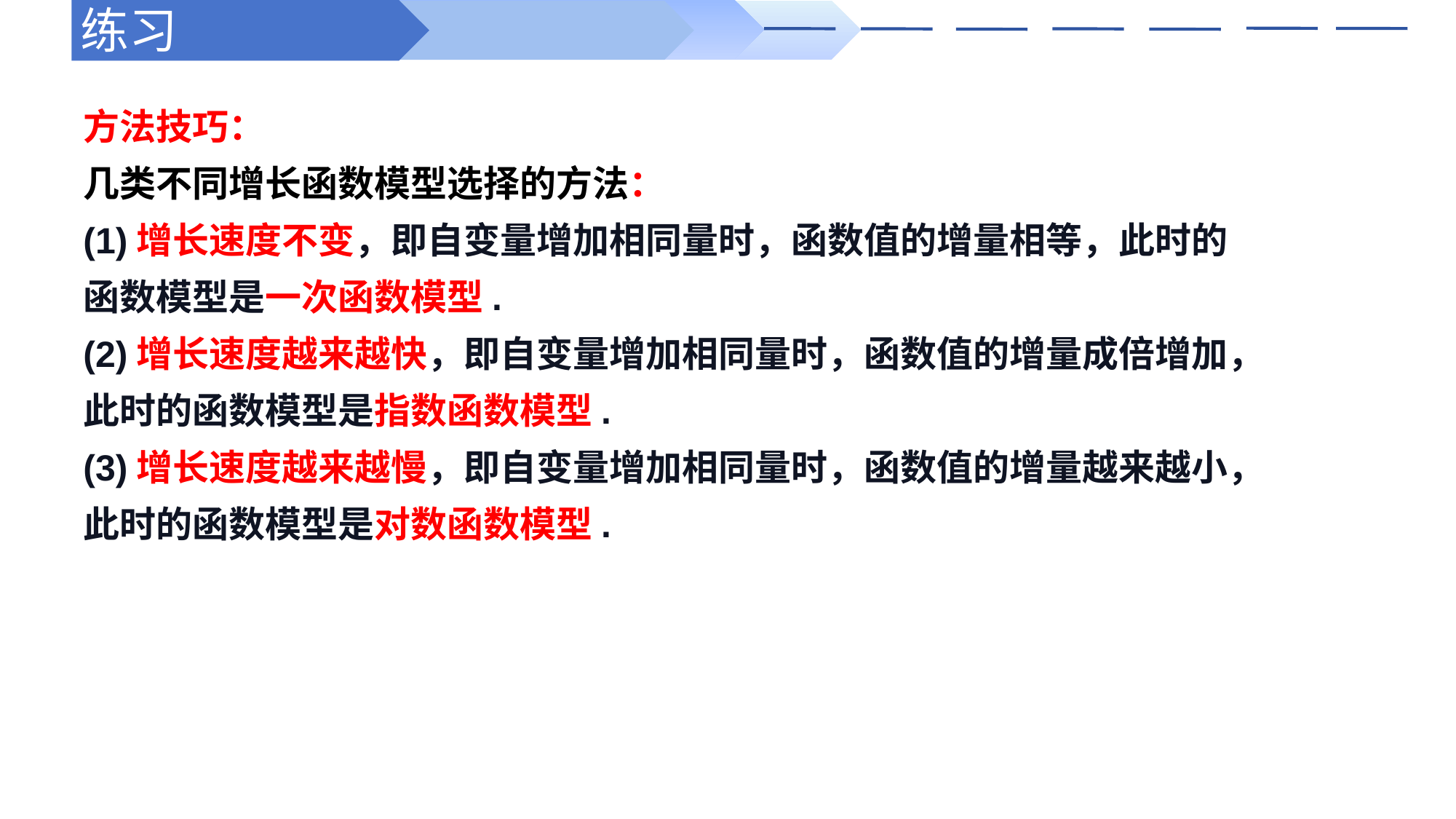

练习

方法技巧：
几类不同增长函数模型选择的方法：
(1)增长速度不变，即自变量增加相同量时，函数值的增量相等，此时的函数模型是一次函数模型.
(2)增长速度越来越快，即自变量增加相同量时，函数值的增量成倍增加，此时的函数模型是指数函数模型.
(3)增长速度越来越慢，即自变量增加相同量时，函数值的增量越来越小，此时的函数模型是对数函数模型.